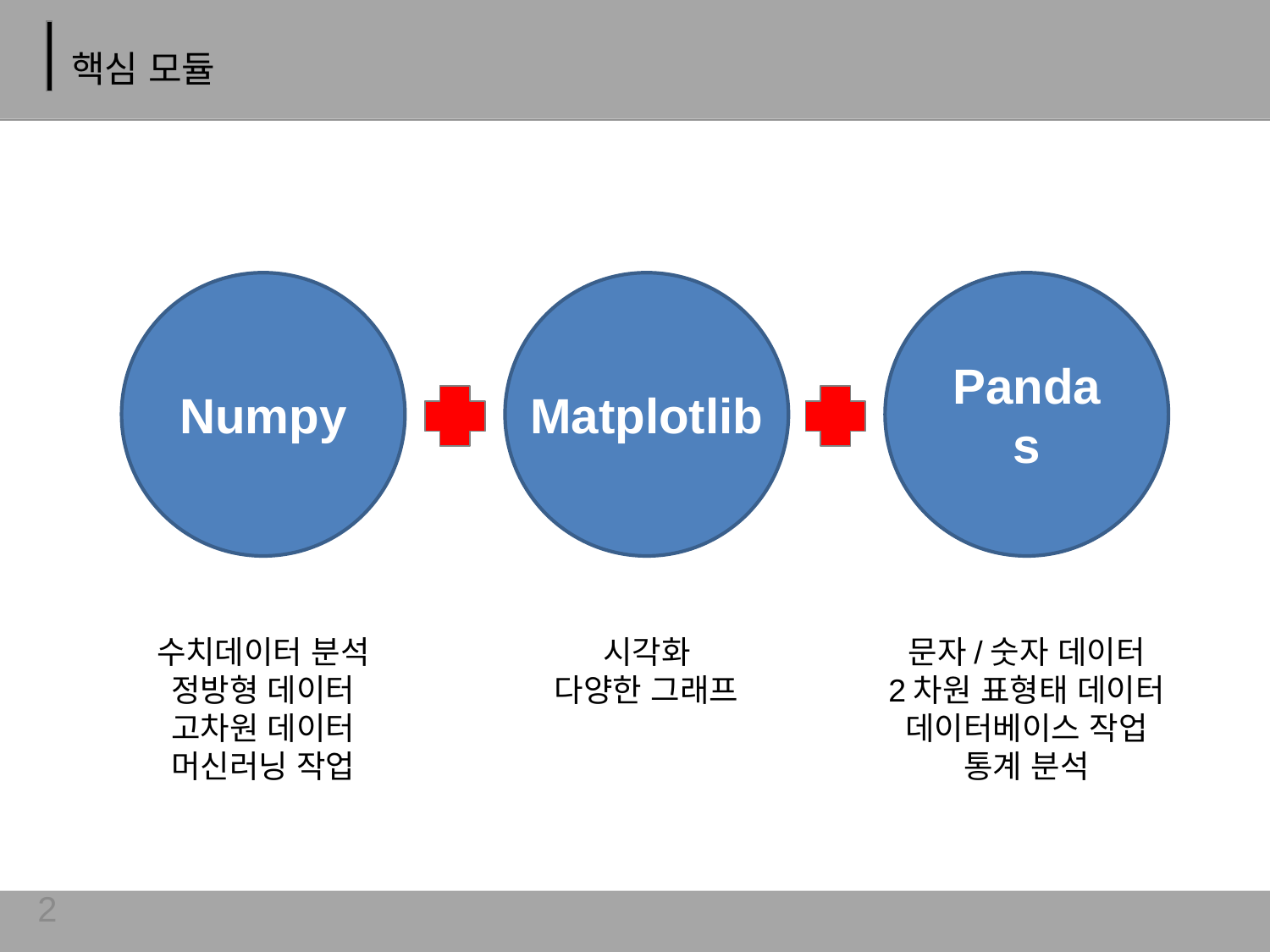

# 핵심 모듈
Numpy
Matplotlib
Pandas

수치데이터 분석
정방형 데이터
고차원 데이터
머신러닝 작업
시각화
다양한 그래프
문자/숫자 데이터
2차원 표형태 데이터
데이터베이스 작업
통계 분석
2